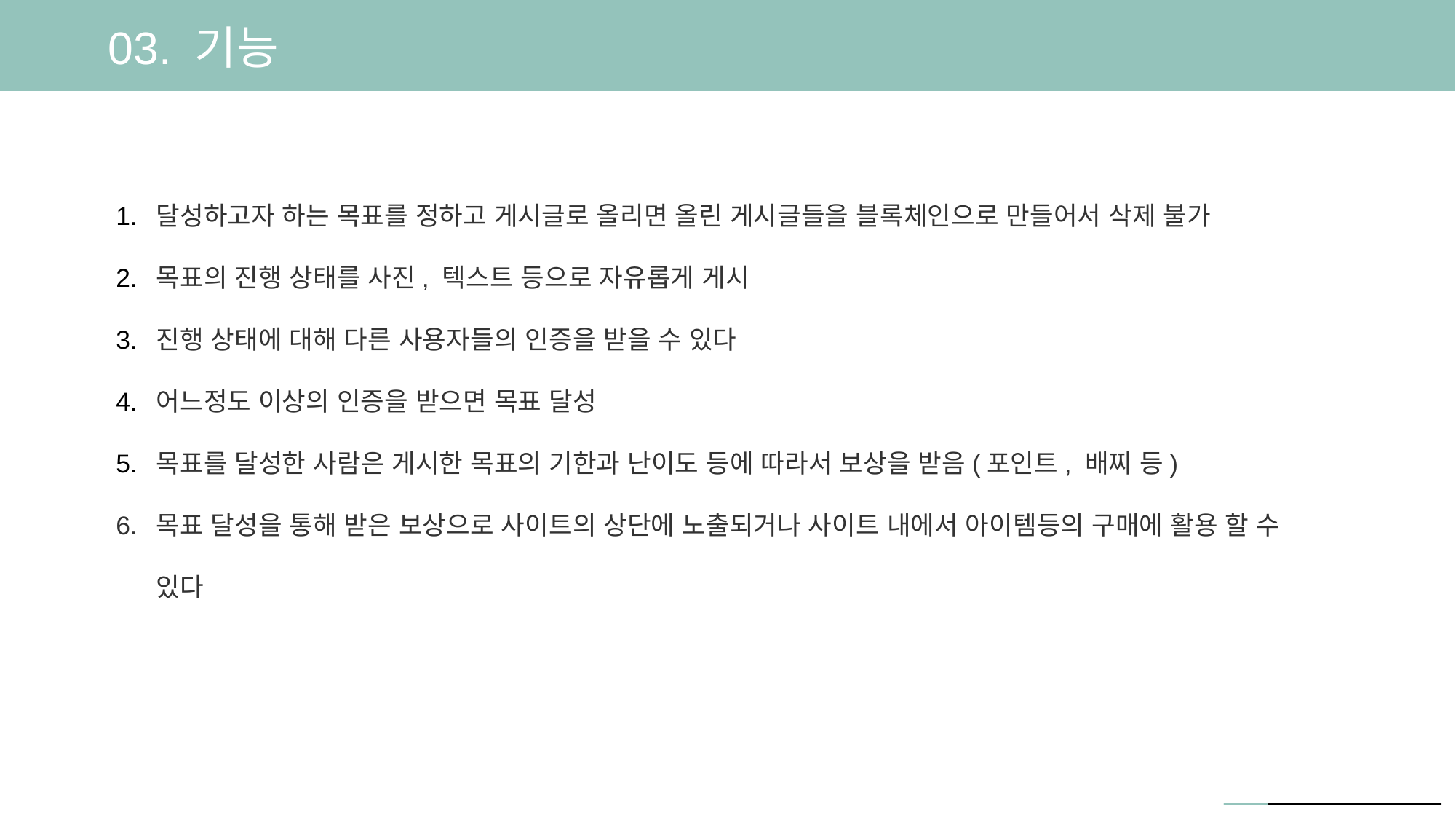

03. 기능
달성하고자 하는 목표를 정하고 게시글로 올리면 올린 게시글들을 블록체인으로 만들어서 삭제 불가
목표의 진행 상태를 사진, 텍스트 등으로 자유롭게 게시
진행 상태에 대해 다른 사용자들의 인증을 받을 수 있다
어느정도 이상의 인증을 받으면 목표 달성
목표를 달성한 사람은 게시한 목표의 기한과 난이도 등에 따라서 보상을 받음(포인트, 배찌 등)
목표 달성을 통해 받은 보상으로 사이트의 상단에 노출되거나 사이트 내에서 아이템등의 구매에 활용 할 수 있다